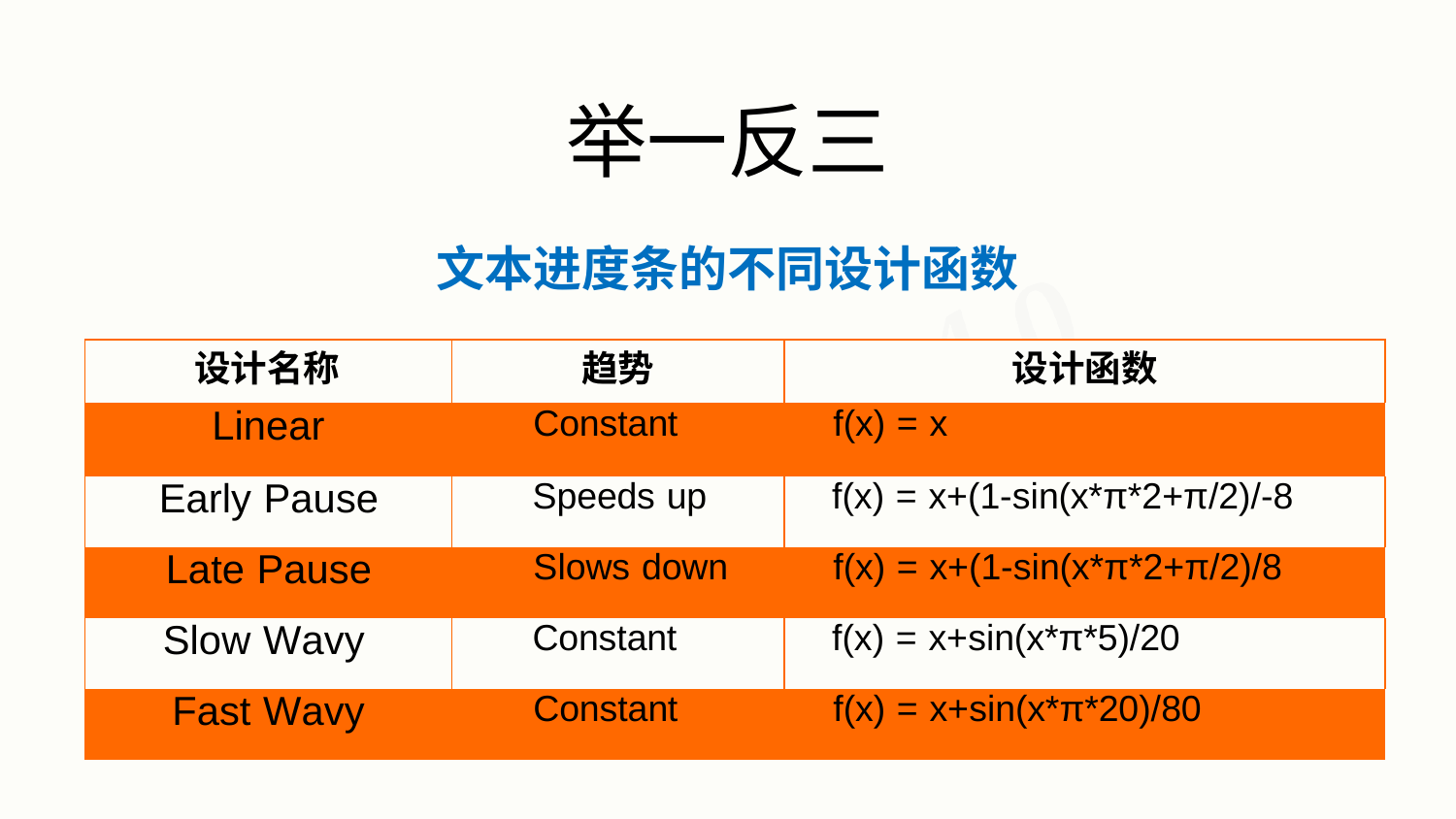

# 举一反三
文本进度条的不同设计函数

| 设计名称 | 趋势 | 设计函数 |
| --- | --- | --- |
| Linear | Constant | f(x) = x |
| Early Pause | Speeds up | f(x) = x+(1-sin(x\*π\*2+π/2)/-8 |
| Late Pause | Slows down | f(x) = x+(1-sin(x\*π\*2+π/2)/8 |
| Slow Wavy | Constant | f(x) = x+sin(x\*π\*5)/20 |
| Fast Wavy | Constant | f(x) = x+sin(x\*π\*20)/80 |